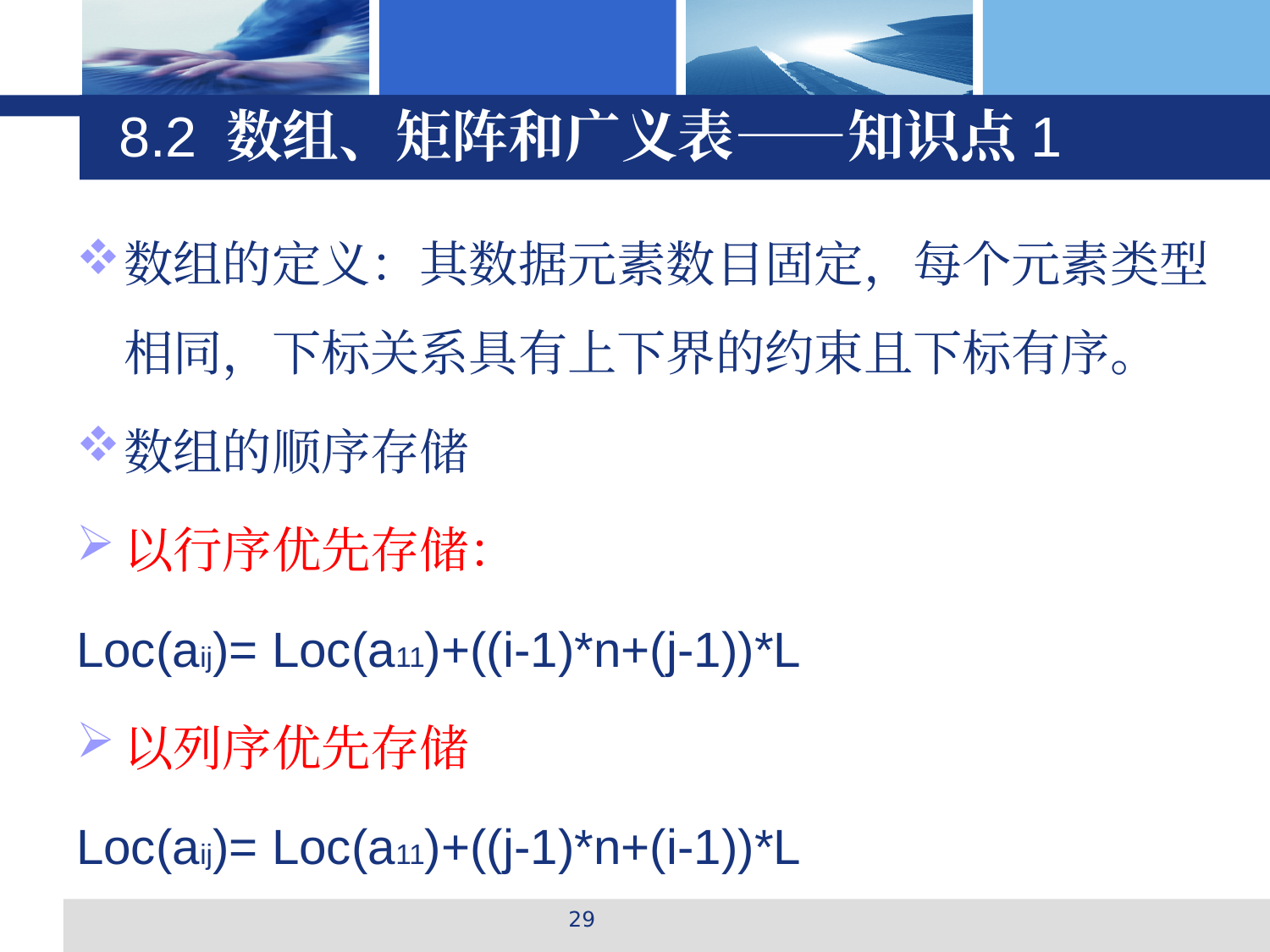

# 8.2 数组、矩阵和广义表——知识点1
数组的定义：其数据元素数目固定，每个元素类型相同，下标关系具有上下界的约束且下标有序。
数组的顺序存储
以行序优先存储：
Loc(aij)= Loc(a11)+((i-1)*n+(j-1))*L
以列序优先存储
Loc(aij)= Loc(a11)+((j-1)*n+(i-1))*L

29